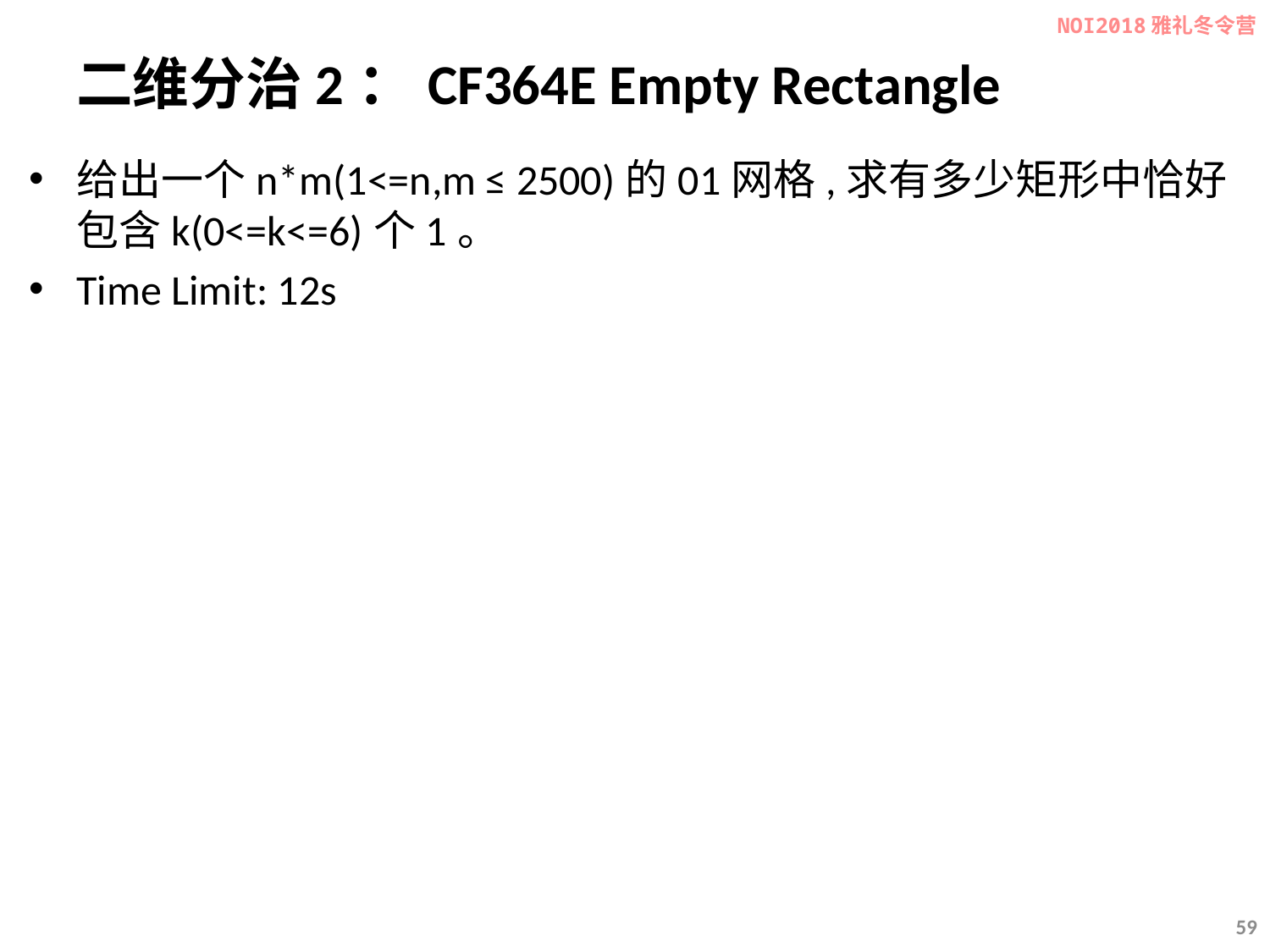

NOI2018雅礼冬令营
# 二维分治2：CF364E Empty Rectangle
给出一个n*m(1<=n,m ≤ 2500)的01网格,求有多少矩形中恰好包含k(0<=k<=6)个1。
Time Limit: 12s

59